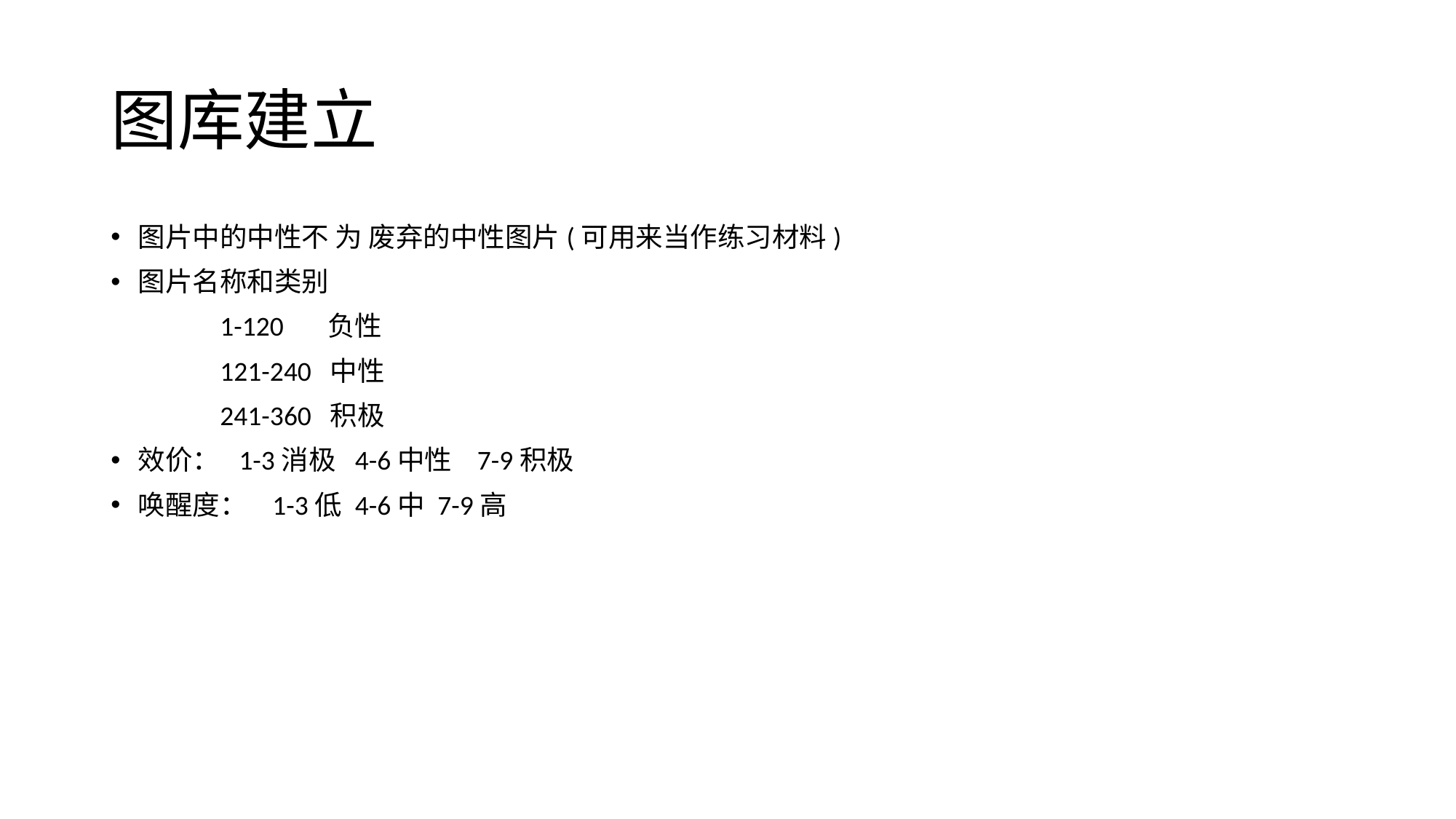

# 图库建立
图片中的中性不 为 废弃的中性图片(可用来当作练习材料)
图片名称和类别
	1-120      负性
	121-240  中性
	241-360  积极
效价：  1-3消极  4-6中性   7-9积极
唤醒度：   1-3低 4-6中 7-9高